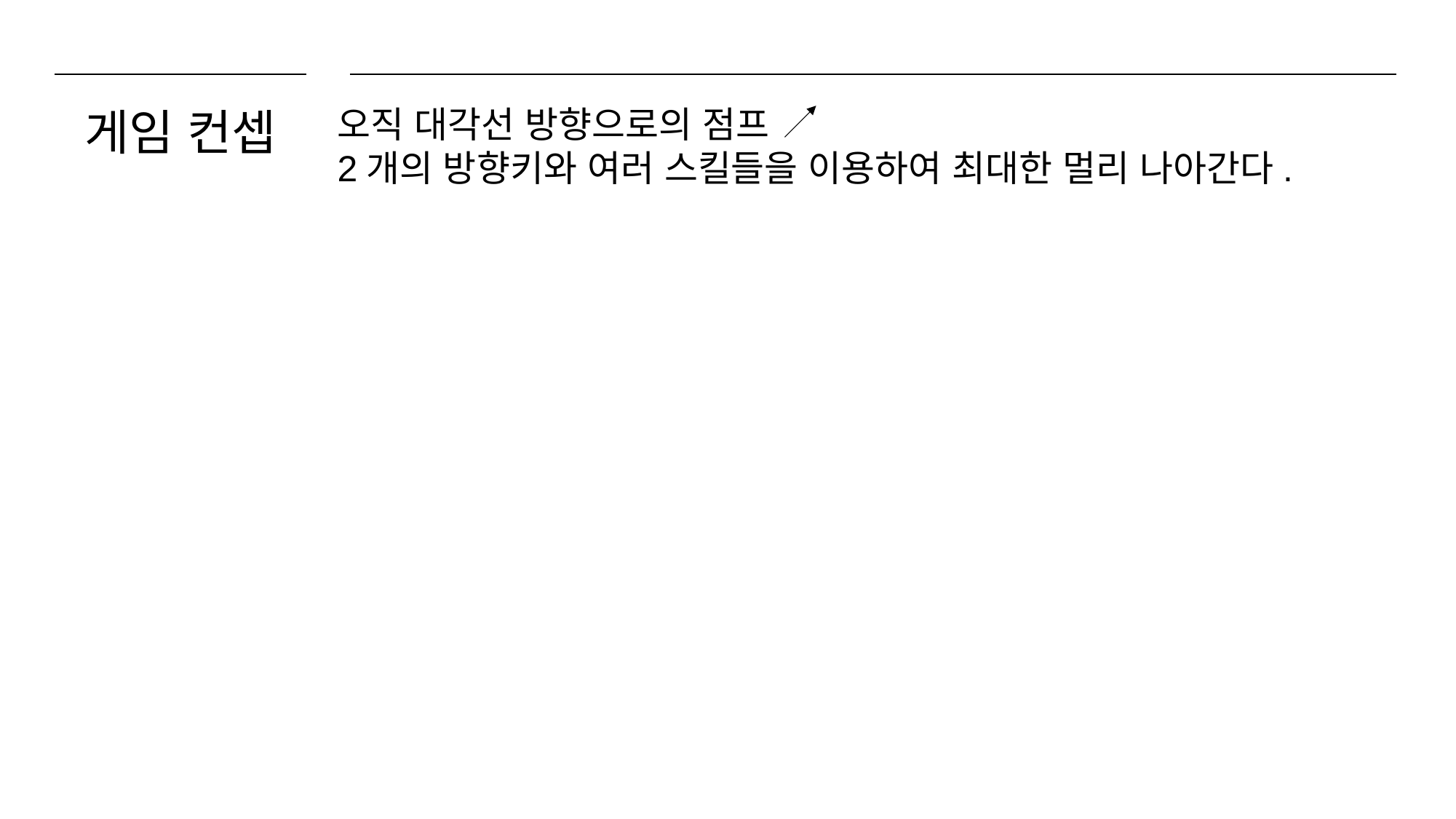

게임 컨셉
오직 대각선 방향으로의 점프
2개의 방향키와 여러 스킬들을 이용하여 최대한 멀리 나아간다.